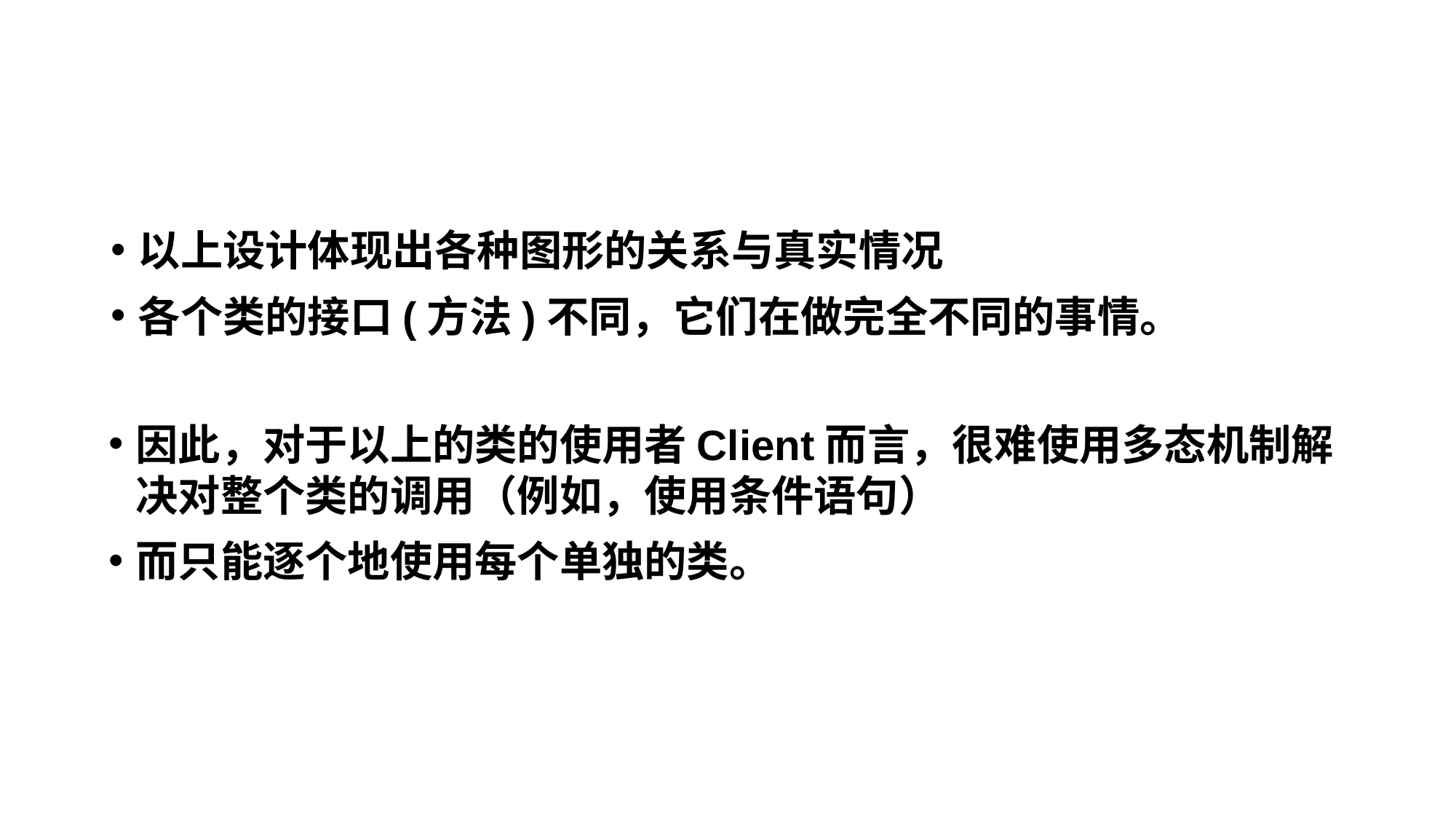

#
以上设计体现出各种图形的关系与真实情况
各个类的接口(方法)不同，它们在做完全不同的事情。
因此，对于以上的类的使用者Client而言，很难使用多态机制解决对整个类的调用（例如，使用条件语句）
而只能逐个地使用每个单独的类。